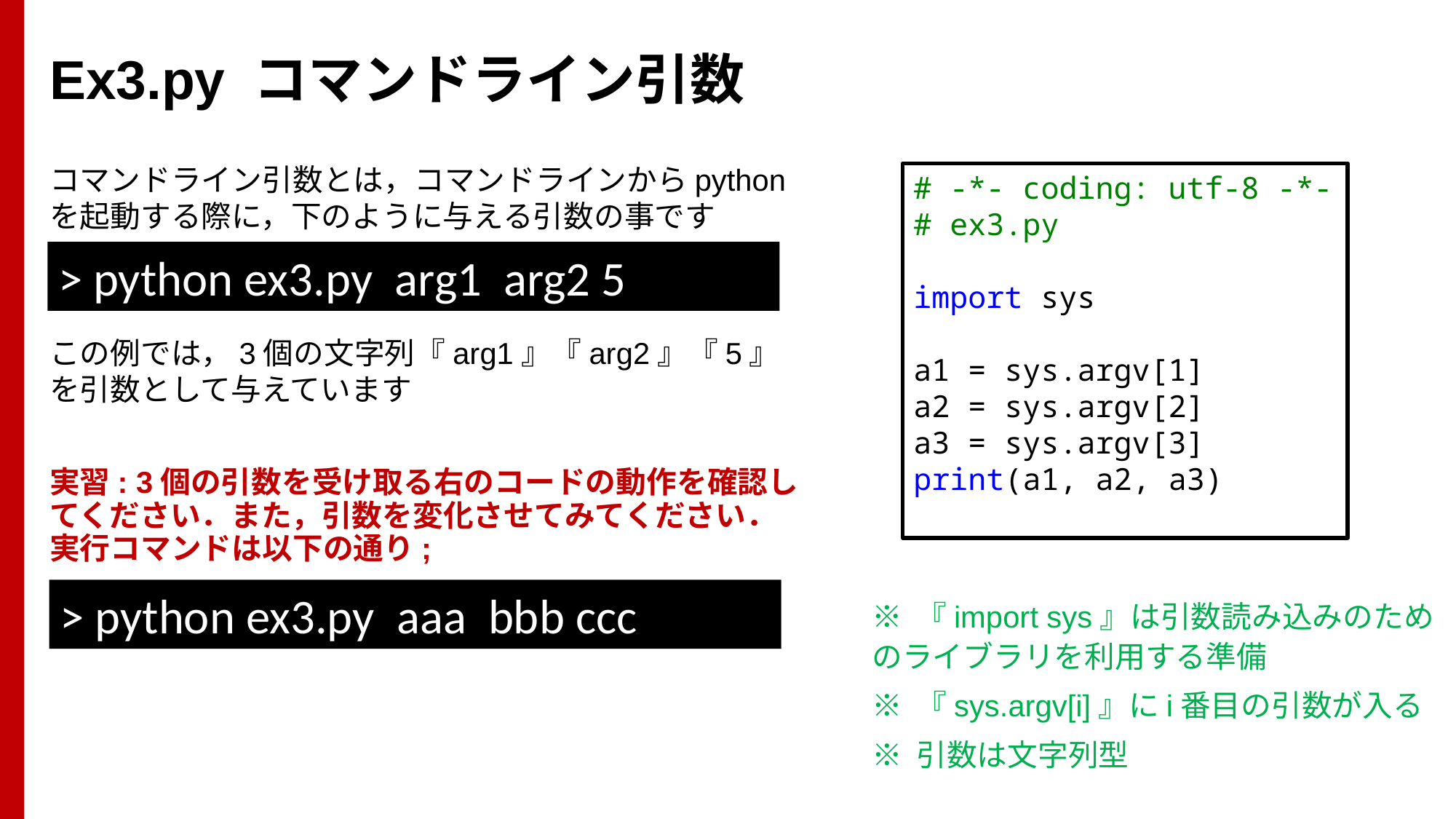

# Ex3.py コマンドライン引数
コマンドライン引数とは，コマンドラインからpythonを起動する際に，下のように与える引数の事です

この例では，3個の文字列『arg1』『arg2』『5』を引数として与えています

実習: 3個の引数を受け取る右のコードの動作を確認してください．また，引数を変化させてみてください．実行コマンドは以下の通り;

# -*- coding: utf-8 -*-
# ex3.py

import sys

a1 = sys.argv[1]
a2 = sys.argv[2]
a3 = sys.argv[3]
print(a1, a2, a3)

> python ex3.py  arg1  arg2 5

> python ex3.py  aaa  bbb ccc
※ 『import sys』は引数読み込みのためのライブラリを利用する準備
※ 『sys.argv[i]』にi番目の引数が入る
※ 引数は文字列型